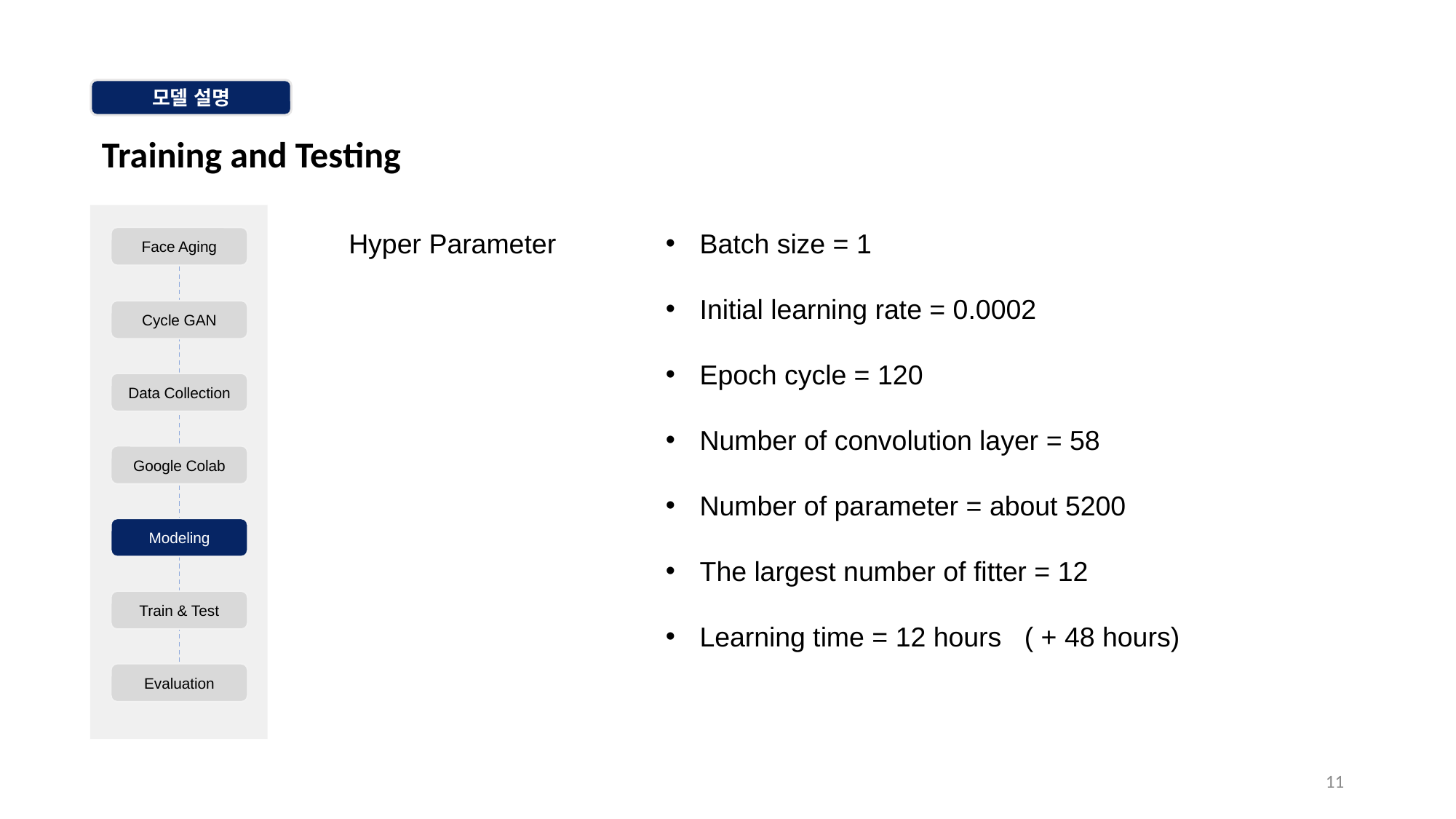

모델 설명

Training and Testing

Hyper Parameter
Batch size = 1

Initial learning rate = 0.0002

Epoch cycle = 120

Number of convolution layer = 58

Number of parameter = about 5200

The largest number of fitter = 12

Learning time = 12 hours   ( + 48 hours)
Face Aging
Cycle GAN
Data Collection

Google Colab
Modeling
Train & Test
Evaluation
11